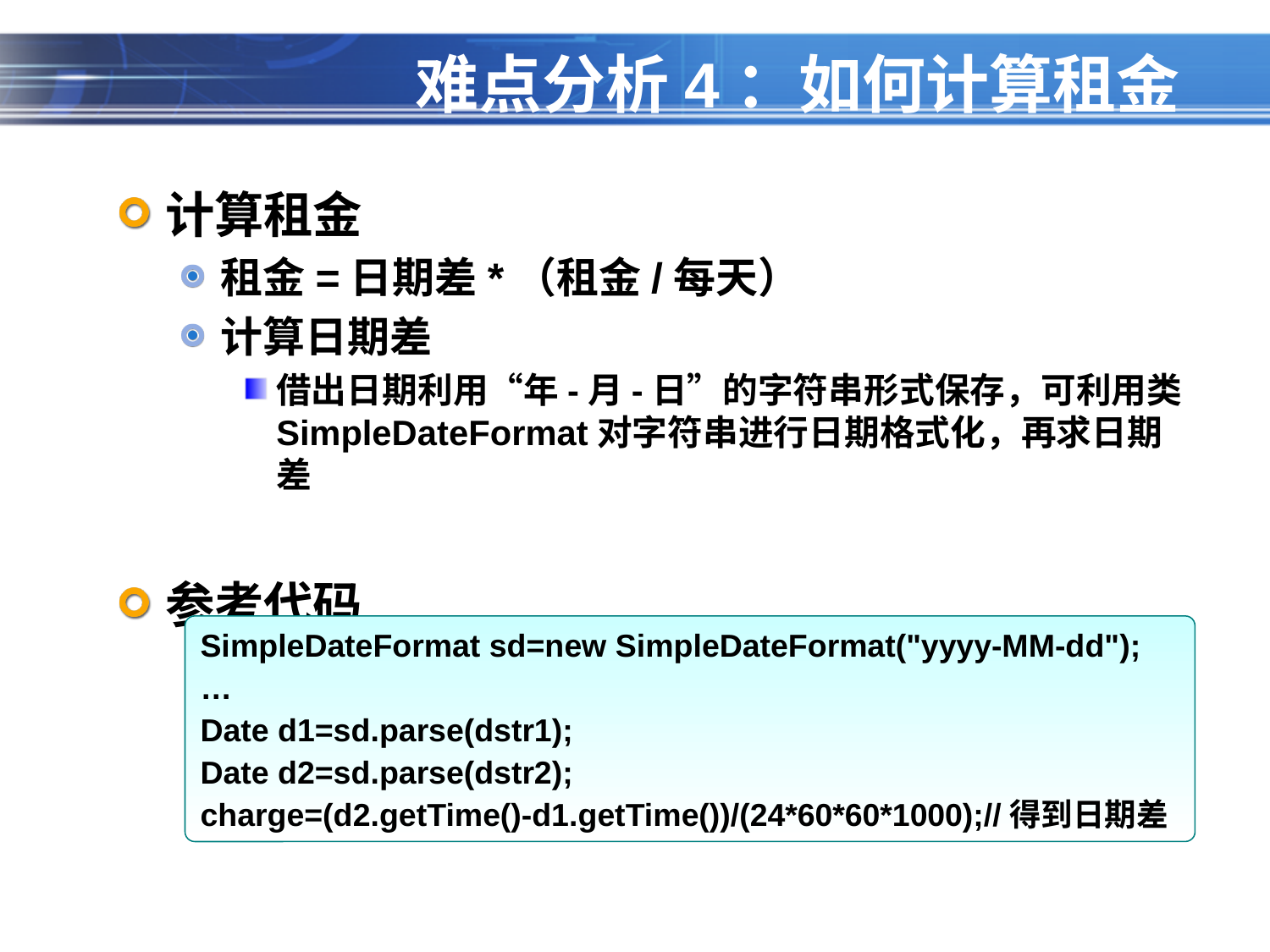

# 难点分析4：如何计算租金
计算租金
租金=日期差*（租金/每天）
计算日期差
借出日期利用“年-月-日”的字符串形式保存，可利用类SimpleDateFormat对字符串进行日期格式化，再求日期差

参考代码

SimpleDateFormat sd=new SimpleDateFormat("yyyy-MM-dd");
…
Date d1=sd.parse(dstr1);
Date d2=sd.parse(dstr2);
charge=(d2.getTime()-d1.getTime())/(24*60*60*1000);//得到日期差